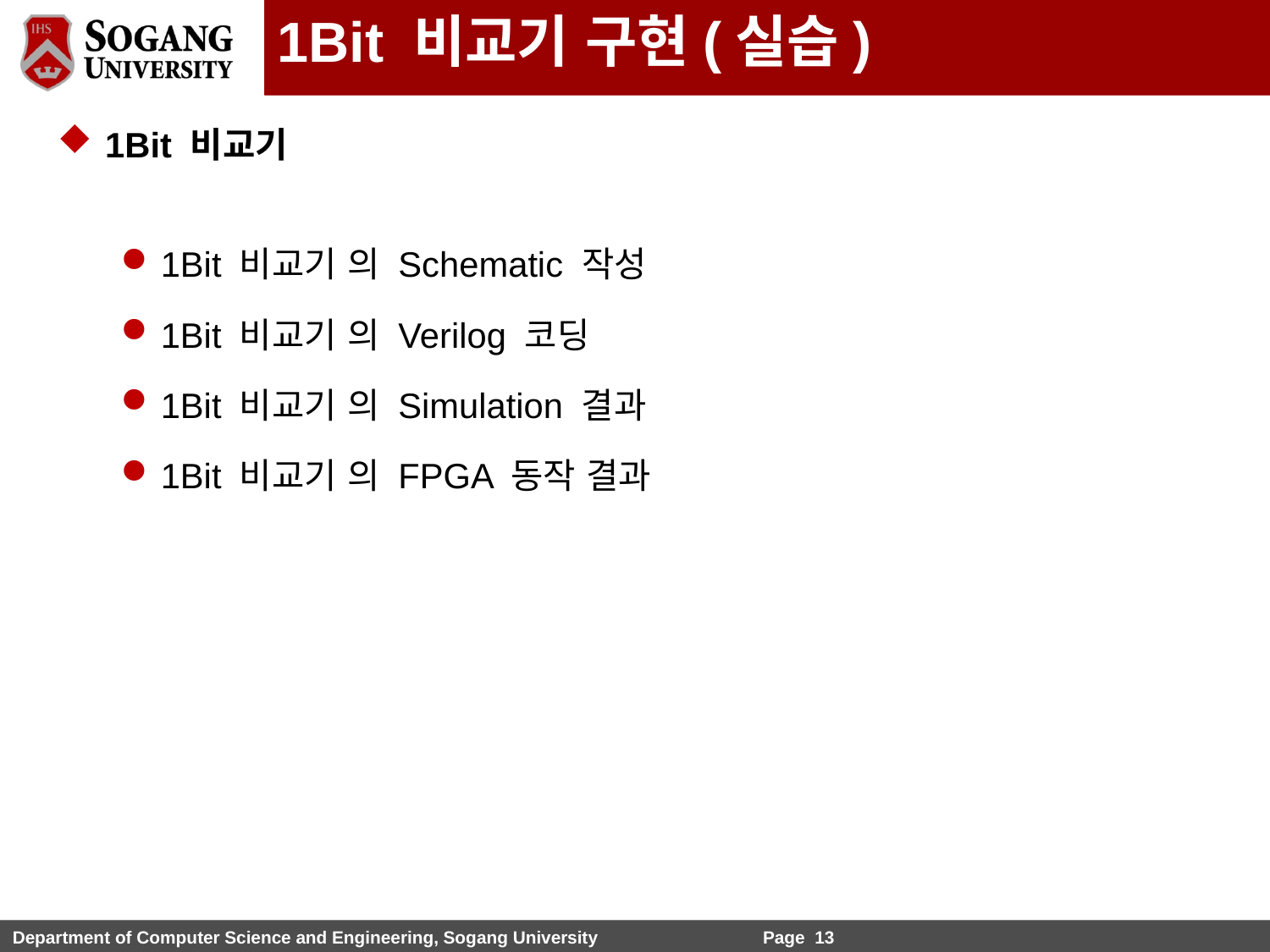

1Bit 비교기 구현(실습)
1Bit 비교기

1Bit 비교기 의 Schematic 작성
1Bit 비교기 의 Verilog 코딩
1Bit 비교기 의 Simulation 결과
1Bit 비교기 의 FPGA 동작 결과